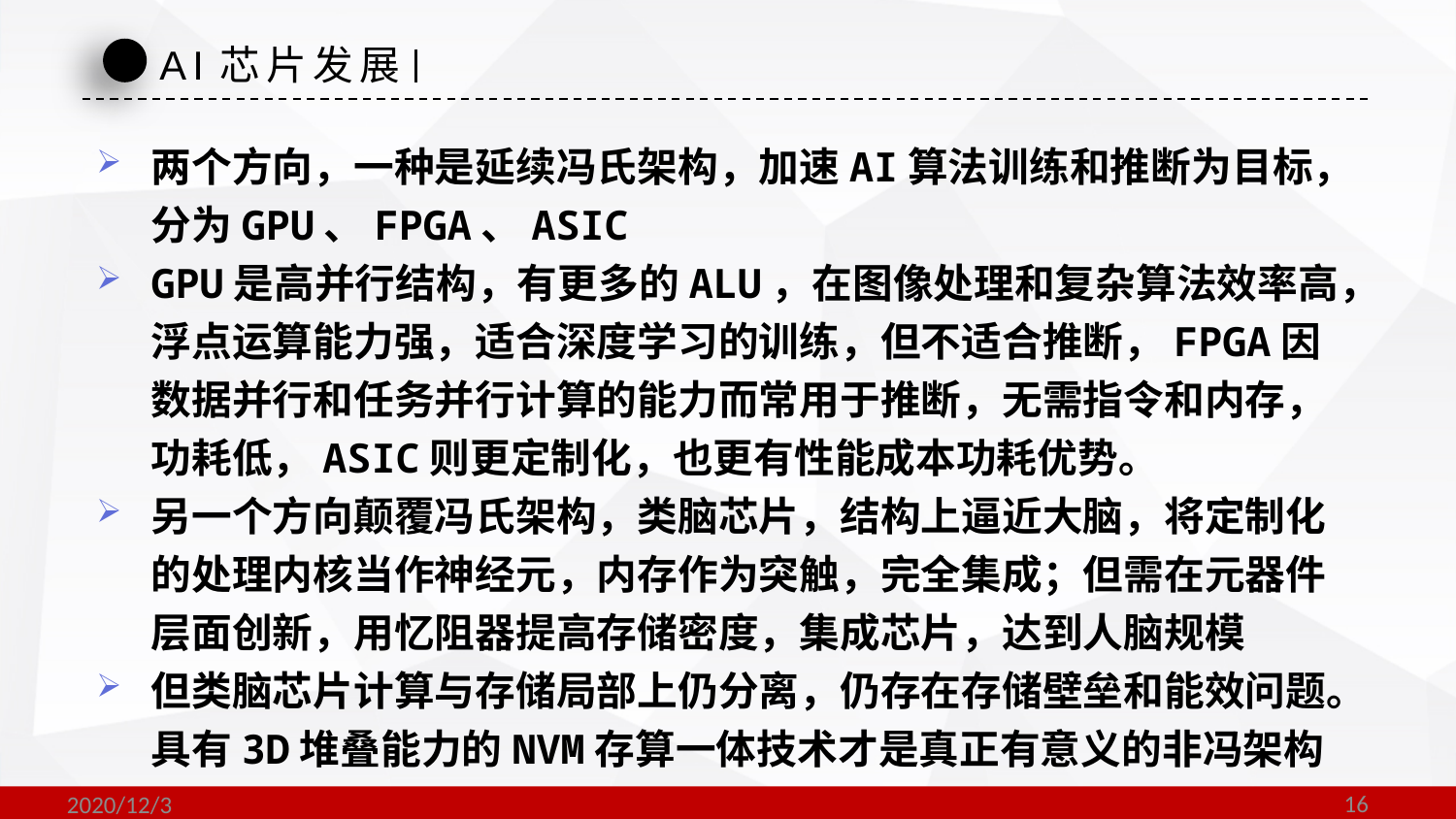

AI芯片发展

两个方向，一种是延续冯氏架构，加速AI算法训练和推断为目标，分为GPU、FPGA、ASIC
GPU是高并行结构，有更多的ALU，在图像处理和复杂算法效率高，浮点运算能力强，适合深度学习的训练，但不适合推断，FPGA因数据并行和任务并行计算的能力而常用于推断，无需指令和内存，功耗低，ASIC则更定制化，也更有性能成本功耗优势。
另一个方向颠覆冯氏架构，类脑芯片，结构上逼近大脑，将定制化的处理内核当作神经元，内存作为突触，完全集成；但需在元器件层面创新，用忆阻器提高存储密度，集成芯片，达到人脑规模
但类脑芯片计算与存储局部上仍分离，仍存在存储壁垒和能效问题。具有3D堆叠能力的NVM存算一体技术才是真正有意义的非冯架构
16
2020/12/3